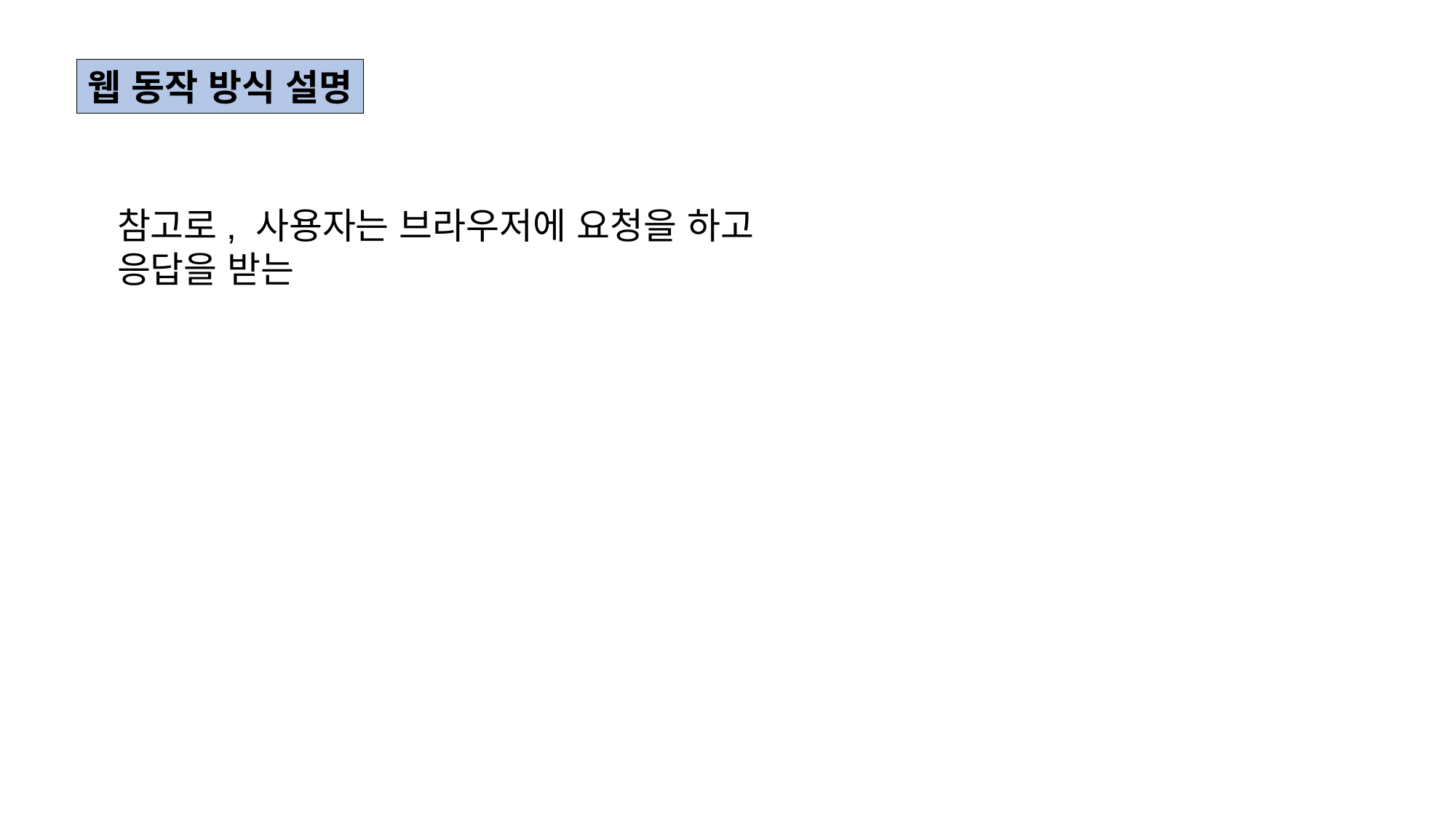

웹 동작 방식 설명
참고로, 사용자는 브라우저에 요청을 하고
응답을 받는